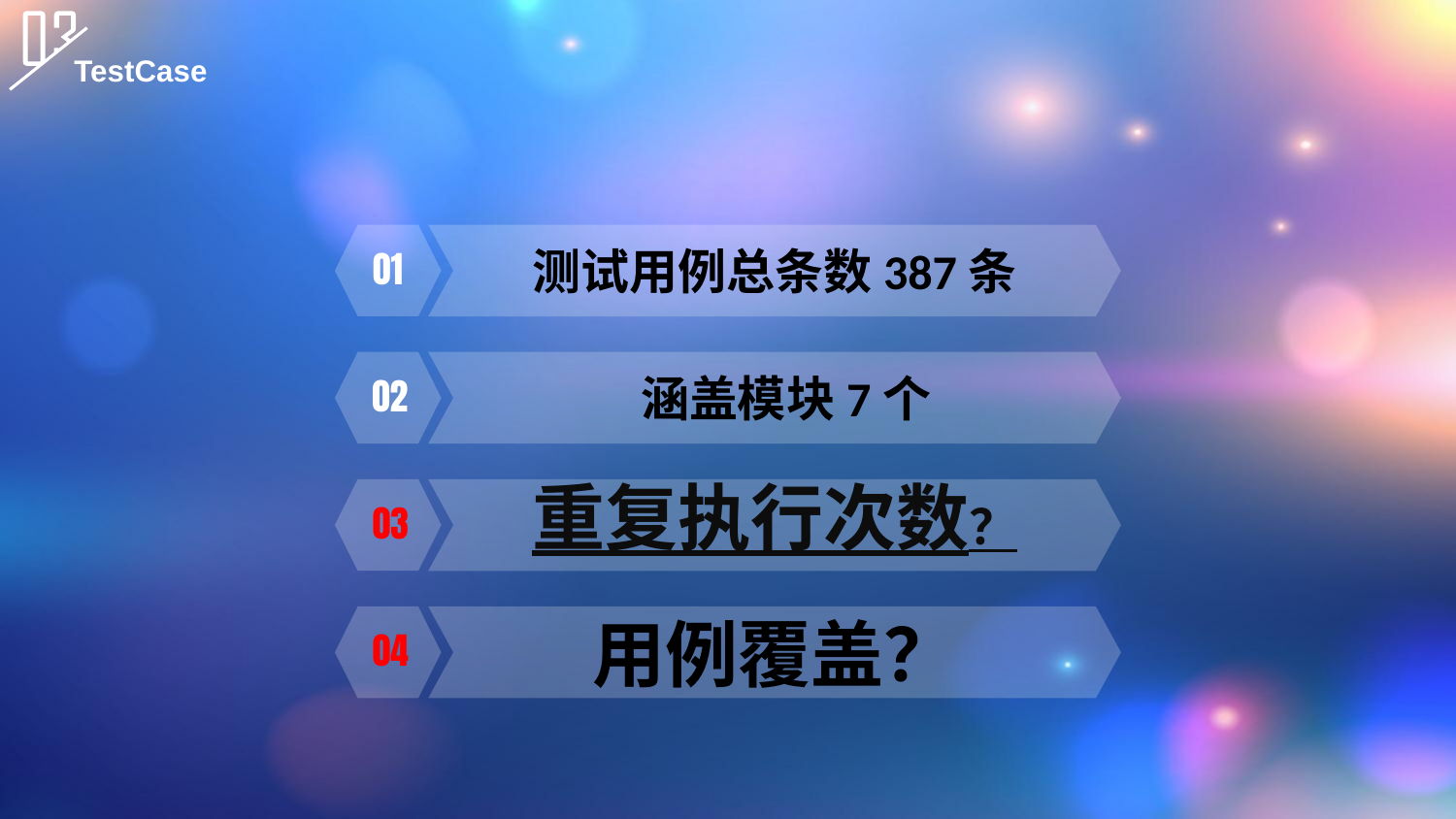

TestCase

01
测试用例总条数387条

02
 涵盖模块7个

03
重复执行次数？

04
用例覆盖？